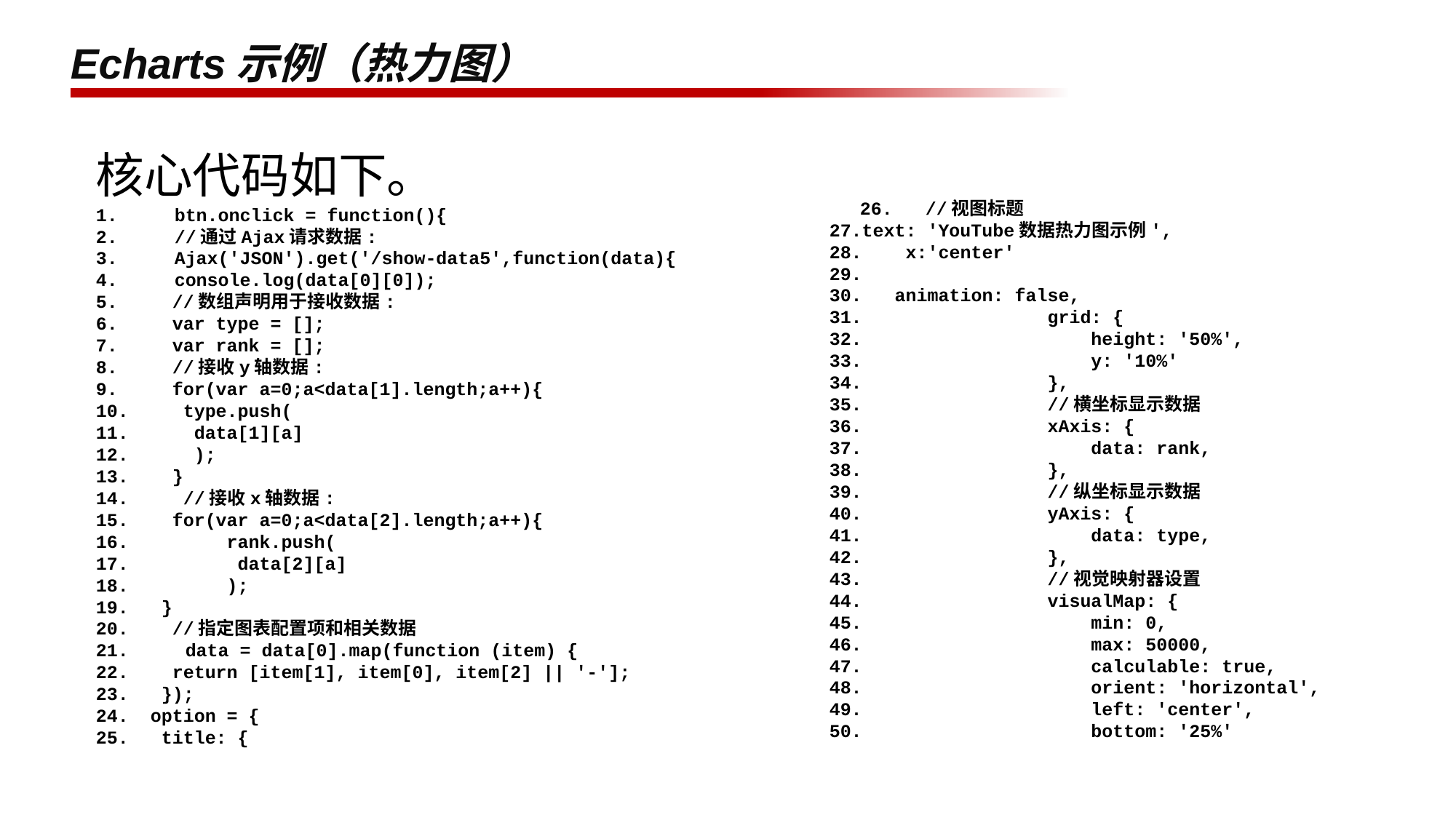

# Echarts示例（热力图）

核心代码如下。
1. 	btn.onclick = function(){
2. 	//通过Ajax请求数据:
3. 	Ajax('JSON').get('/show-data5',function(data){
4. 	console.log(data[0][0]);
5.     //数组声明用于接收数据:
6.     var type = [];
7.     var rank = [];
8.     //接收y轴数据:
9.     for(var a=0;a<data[1].length;a++){
10.     type.push(
11.      data[1][a]
12.      );
13.    }
14.     //接收x轴数据:
15.    for(var a=0;a<data[2].length;a++){
16.         rank.push(
17.          data[2][a]
18.         );
19.   }
20.    //指定图表配置项和相关数据
21. 	 data = data[0].map(function (item) {
22.    return [item[1], item[0], item[2] || '-'];
23.   });
24.  option = {
25.   title: {

26.   //视图标题
text: 'YouTube数据热力图示例',
28.    x:'center'
29.
30.   animation: false,
31.                 grid: {
32.                     height: '50%',
33.                     y: '10%'
34.                 },
35.                 //横坐标显示数据
36.                 xAxis: {
37.                     data: rank,
38.                 },
39.                 //纵坐标显示数据
40.                 yAxis: {
41.                     data: type,
42.                 },
43.                 //视觉映射器设置
44.                 visualMap: {
45.                     min: 0,
46.                     max: 50000,
47.                     calculable: true,
48.                     orient: 'horizontal',
49.                     left: 'center',
50.                     bottom: '25%'